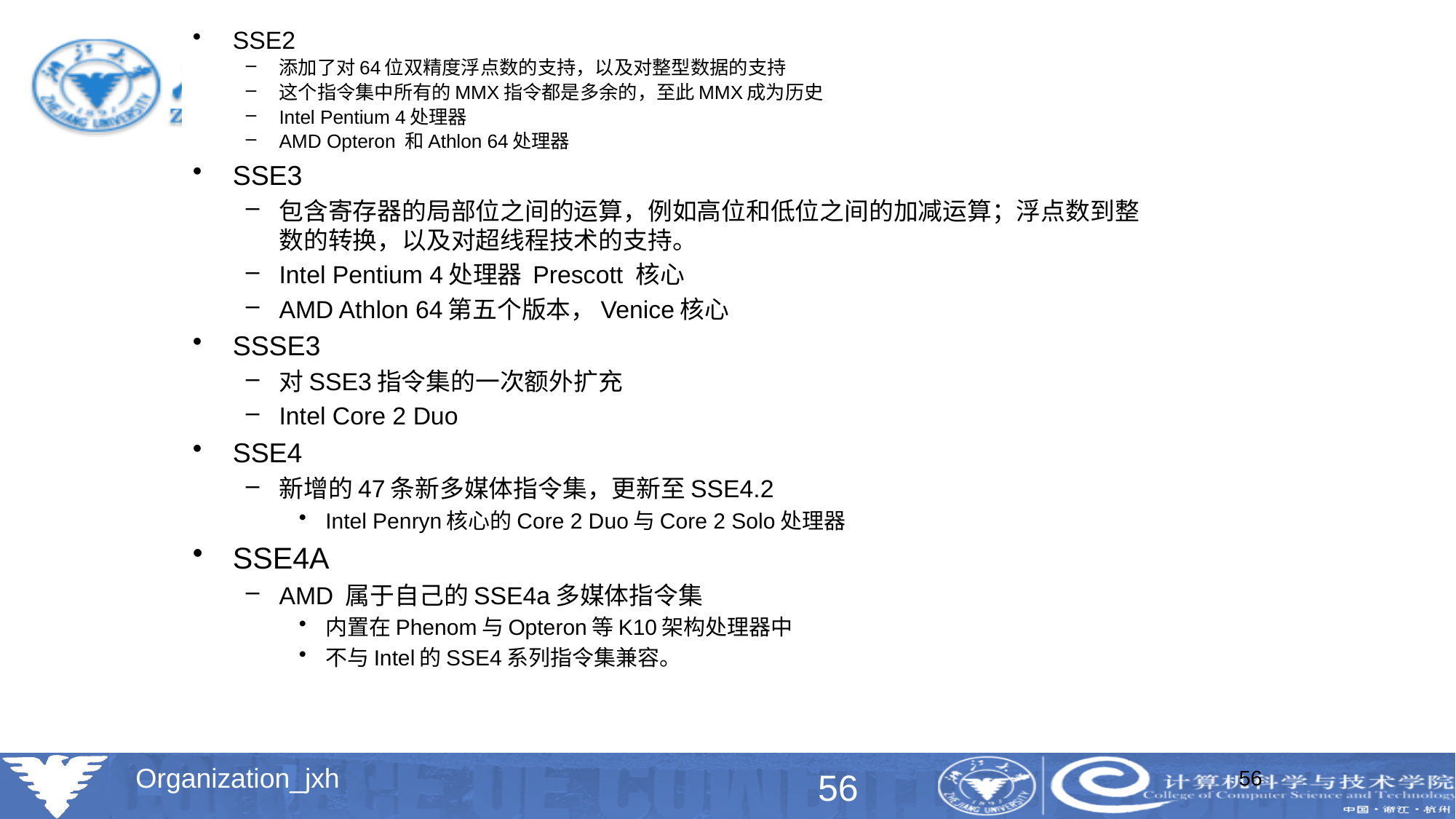

SSE2
添加了对64位双精度浮点数的支持，以及对整型数据的支持
这个指令集中所有的MMX指令都是多余的，至此MMX成为历史
Intel Pentium 4处理器
AMD Opteron 和Athlon 64处理器
SSE3
包含寄存器的局部位之间的运算，例如高位和低位之间的加减运算；浮点数到整数的转换，以及对超线程技术的支持。
Intel Pentium 4处理器 Prescott 核心
AMD Athlon 64第五个版本，Venice核心
SSSE3
对SSE3指令集的一次额外扩充
Intel Core 2 Duo
SSE4
新增的47条新多媒体指令集，更新至SSE4.2
Intel Penryn核心的Core 2 Duo与Core 2 Solo处理器
SSE4A
AMD 属于自己的SSE4a多媒体指令集
内置在Phenom与Opteron等K10架构处理器中
不与Intel的SSE4系列指令集兼容。
56